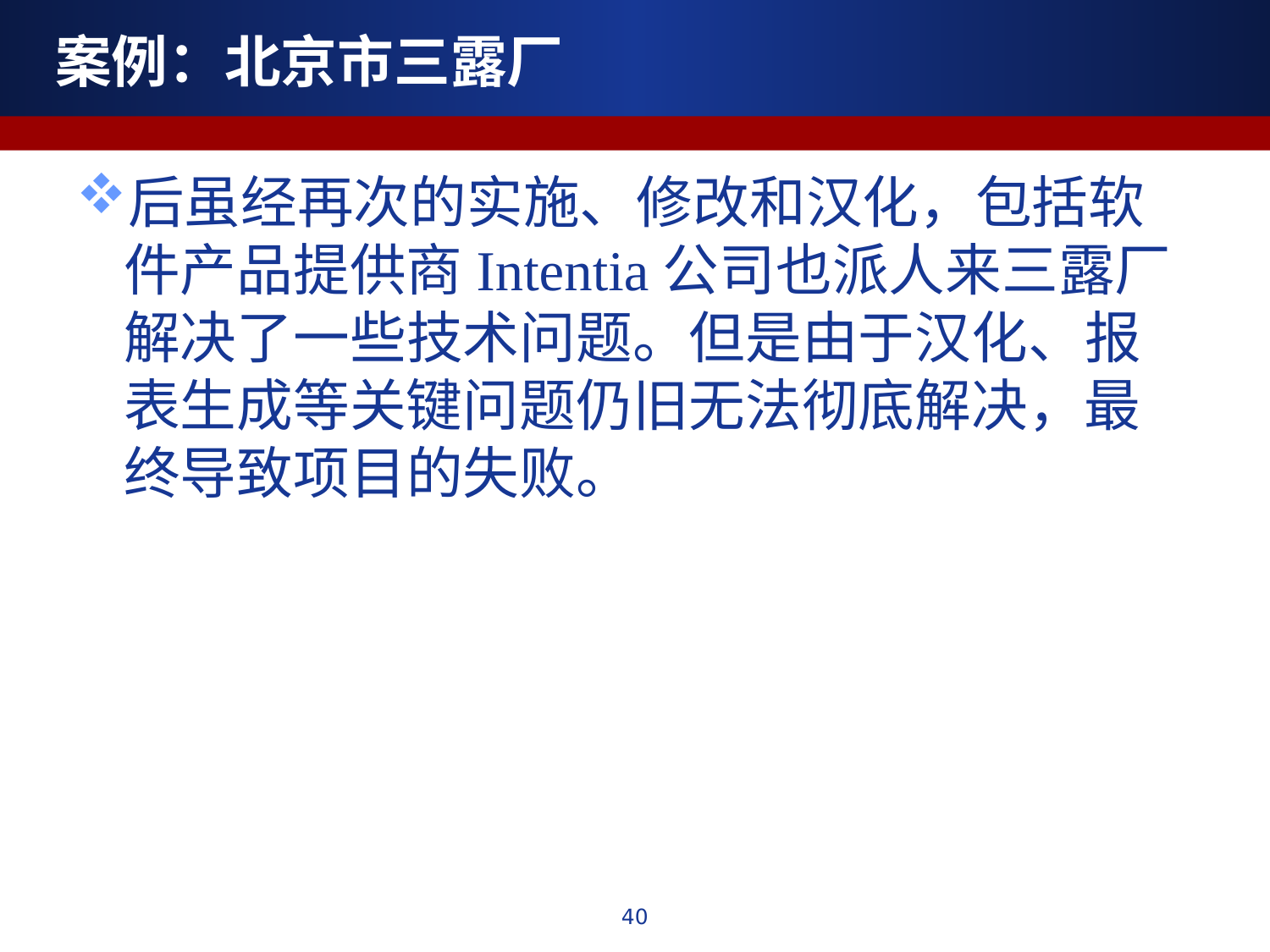

# 案例：北京市三露厂
后虽经再次的实施、修改和汉化，包括软件产品提供商Intentia公司也派人来三露厂解决了一些技术问题。但是由于汉化、报表生成等关键问题仍旧无法彻底解决，最终导致项目的失败。
40